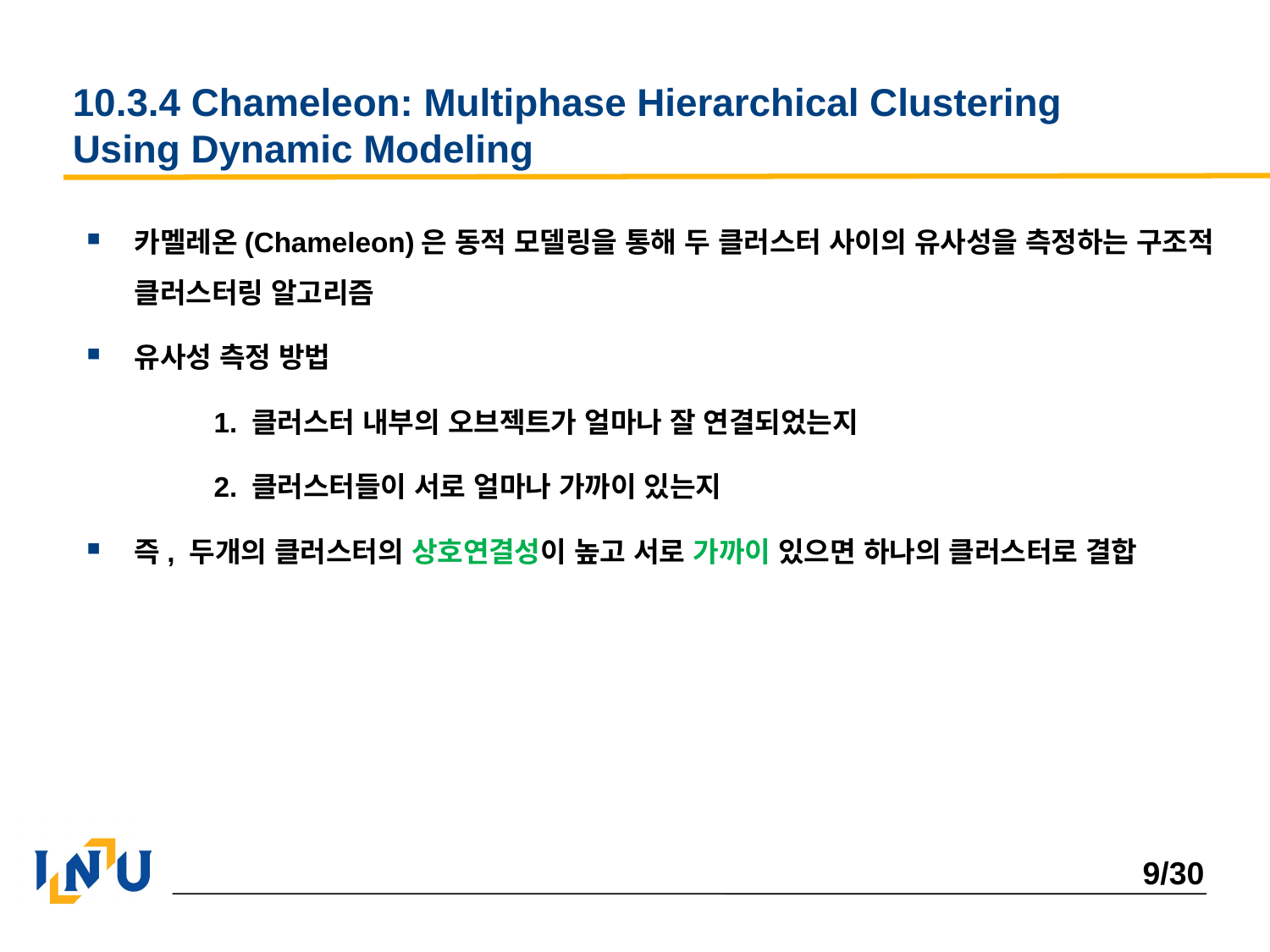

# 10.3.4 Chameleon: Multiphase Hierarchical Clustering Using Dynamic Modeling
카멜레온(Chameleon)은 동적 모델링을 통해 두 클러스터 사이의 유사성을 측정하는 구조적 클러스터링 알고리즘
유사성 측정 방법
	1. 클러스터 내부의 오브젝트가 얼마나 잘 연결되었는지
	2. 클러스터들이 서로 얼마나 가까이 있는지
즉, 두개의 클러스터의 상호연결성이 높고 서로 가까이 있으면 하나의 클러스터로 결합